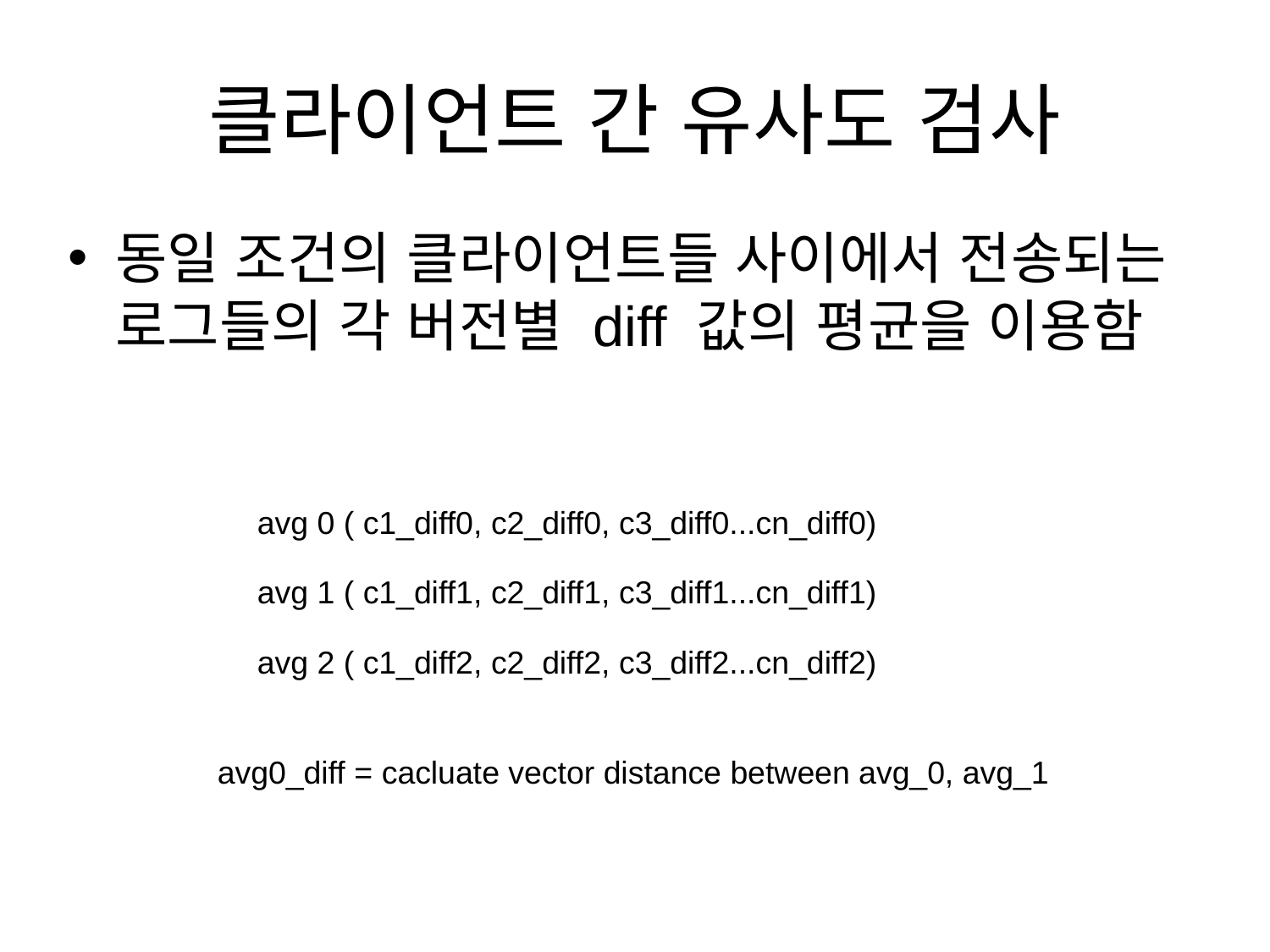

# 클라이언트 간 유사도 검사
동일 조건의 클라이언트들 사이에서 전송되는 로그들의 각 버전별 diff 값의 평균을 이용함
avg 0 ( c1_diff0, c2_diff0, c3_diff0...cn_diff0)
avg 1 ( c1_diff1, c2_diff1, c3_diff1...cn_diff1)
avg 2 ( c1_diff2, c2_diff2, c3_diff2...cn_diff2)
avg0_diff = cacluate vector distance between avg_0, avg_1